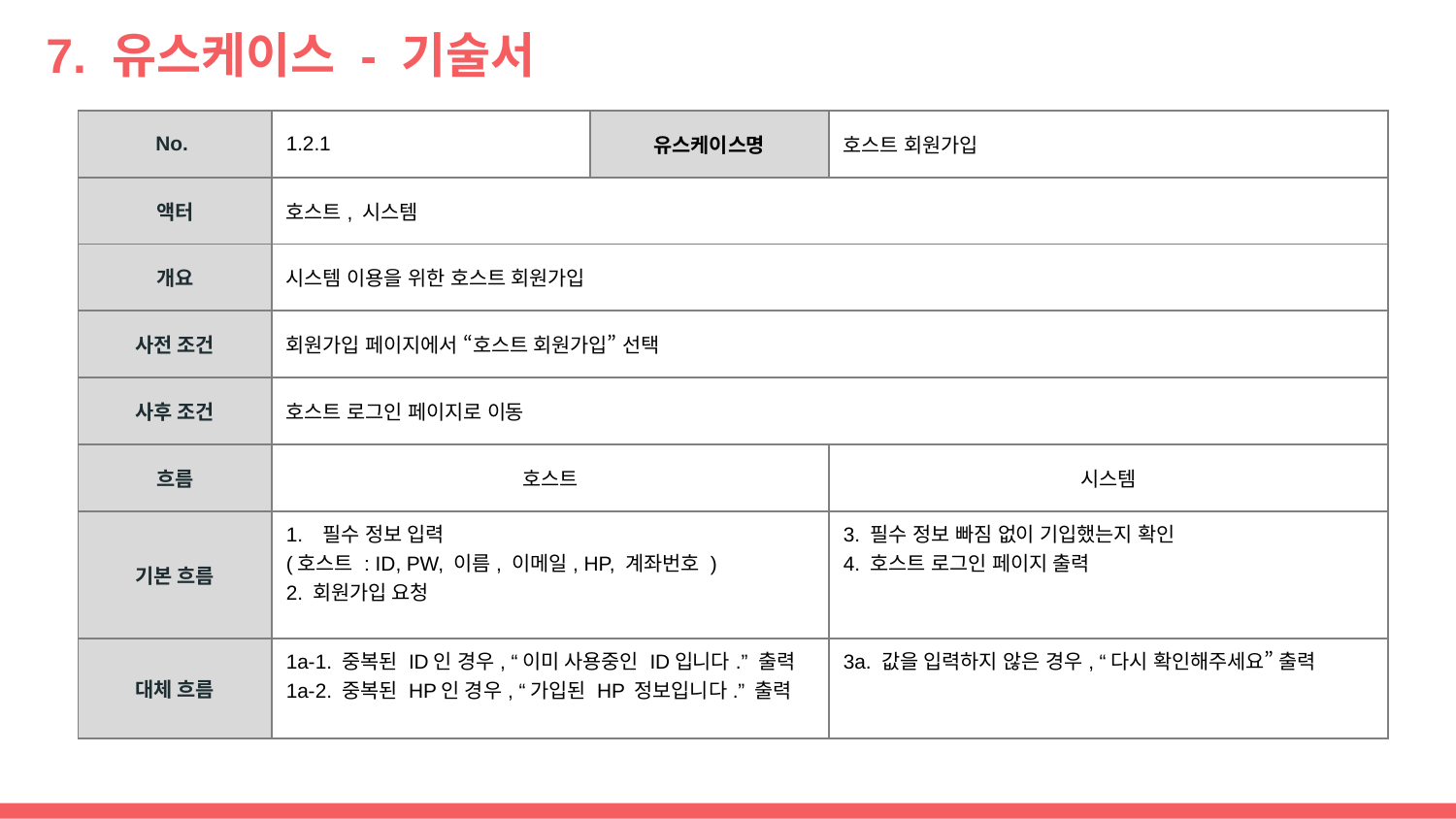

# 7. 유스케이스 - 기술서
| No. | 1.2.1 | 유스케이스명 | 호스트 회원가입 |
| --- | --- | --- | --- |
| 액터 | 호스트, 시스템 |  |  |
| 개요 | 시스템 이용을 위한 호스트 회원가입 |  |  |
| 사전 조건 | 회원가입 페이지에서 “호스트 회원가입” 선택 |  |  |
| 사후 조건 | 호스트 로그인 페이지로 이동 |  |  |
| 흐름 | 호스트 |  | 시스템 |
| 기본 흐름 | 필수 정보 입력 (호스트 : ID, PW, 이름, 이메일, HP, 계좌번호 ) 2. 회원가입 요청 |  | 3. 필수 정보 빠짐 없이 기입했는지 확인 4. 호스트 로그인 페이지 출력 |
| 대체 흐름 | 1a-1. 중복된 ID인 경우, “이미 사용중인 ID입니다.” 출력 1a-2. 중복된 HP인 경우, “가입된 HP 정보입니다.” 출력 |  | 3a. 값을 입력하지 않은 경우, “다시 확인해주세요” 출력 |